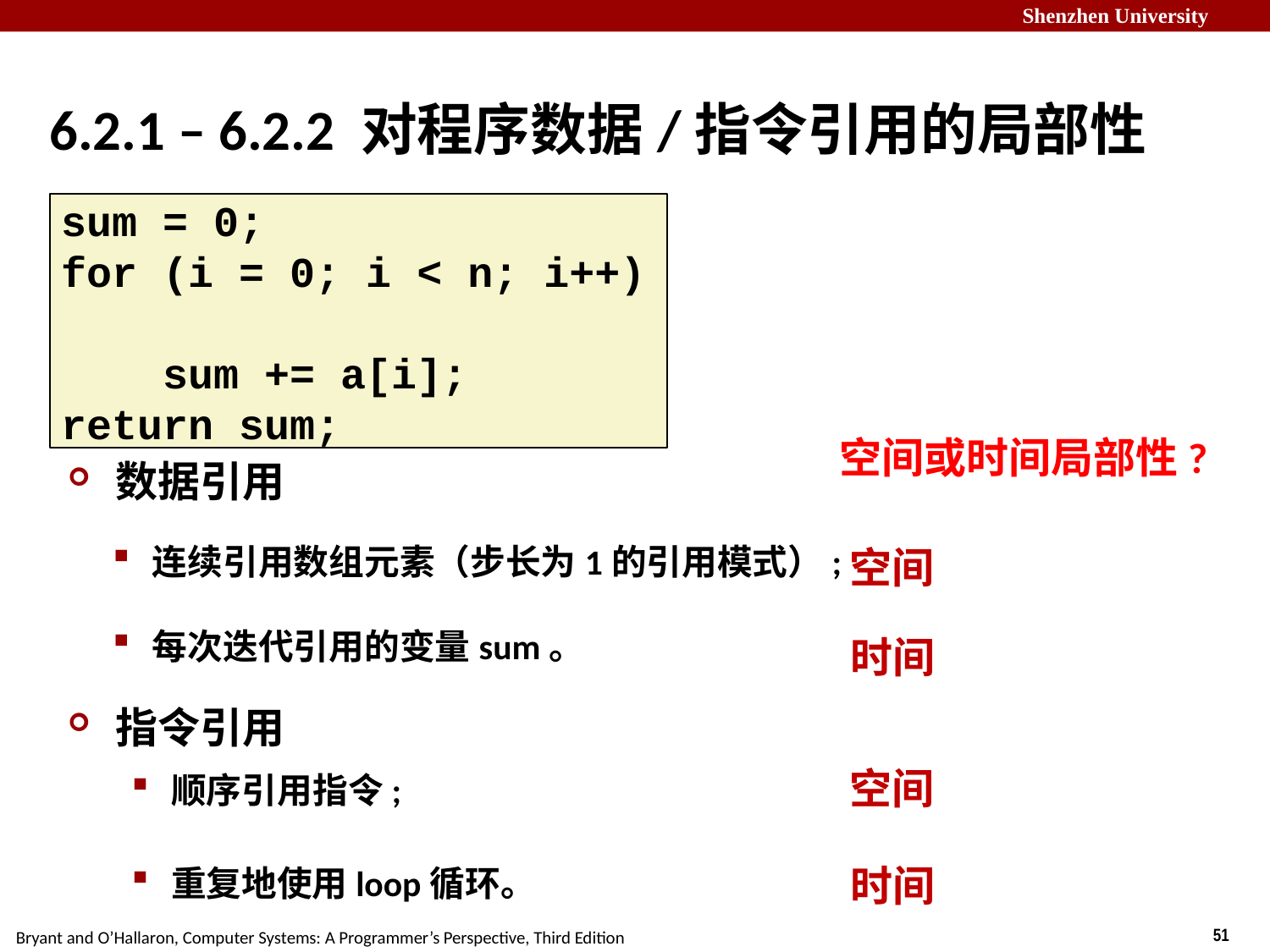

# 6.2.1 – 6.2.2 对程序数据/指令引用的局部性
sum = 0;
for (i = 0; i < n; i++)
    sum += a[i];
return sum;
空间或时间局部性?
数据引用
空间
连续引用数组元素（步长为1的引用模式）;

每次迭代引用的变量sum。
时间
指令引用
空间
顺序引用指令;

重复地使用loop循环。
时间